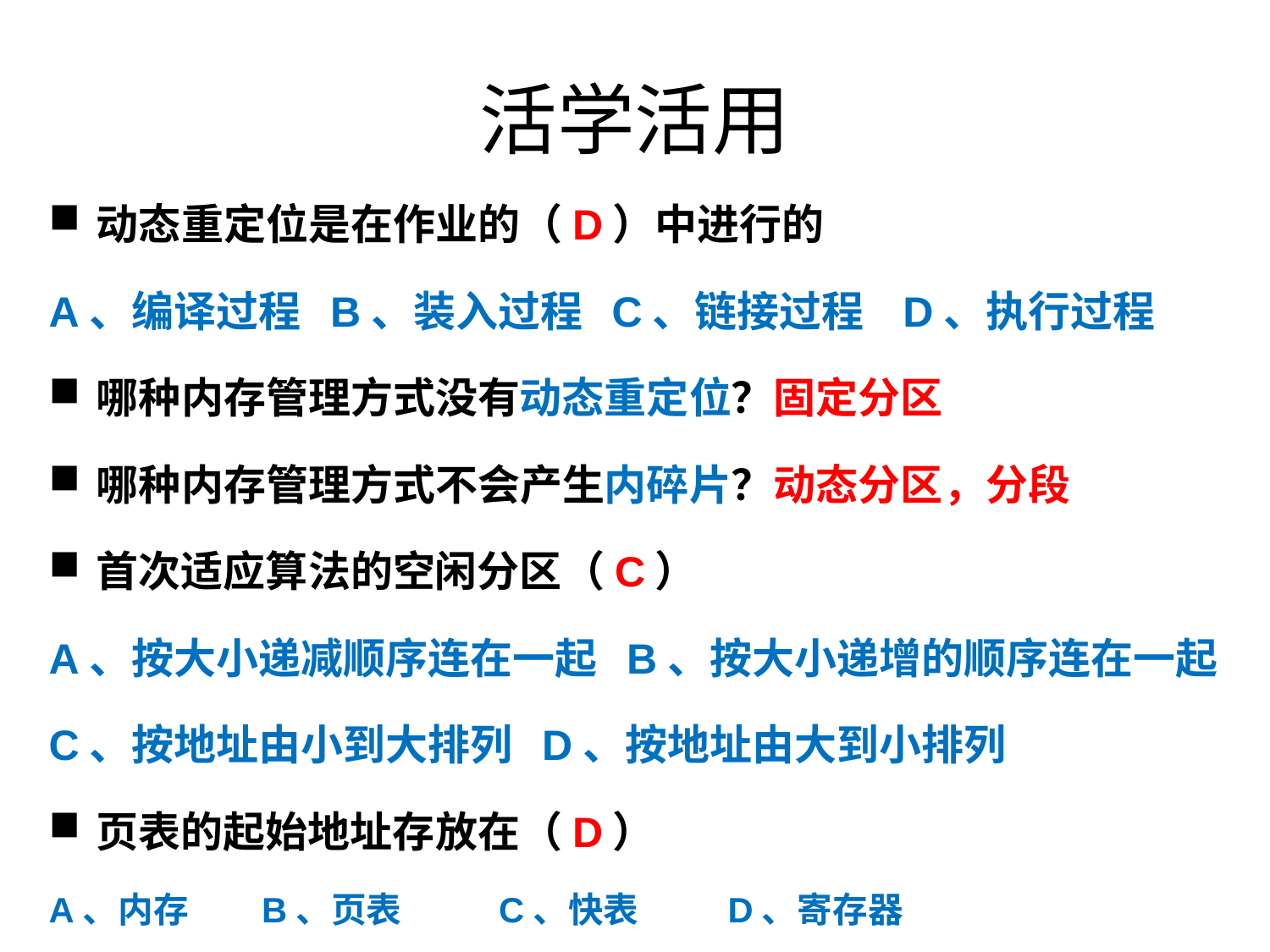

活学活用
动态重定位是在作业的（D）中进行的
A、编译过程  B、装入过程  C、链接过程   D、执行过程
哪种内存管理方式没有动态重定位？固定分区
哪种内存管理方式不会产生内碎片？动态分区，分段
首次适应算法的空闲分区（C）
A、按大小递减顺序连在一起  B、按大小递增的顺序连在一起
C、按地址由小到大排列  D、按地址由大到小排列
页表的起始地址存放在（D）
A、内存        B、页表           C、快表          D、寄存器